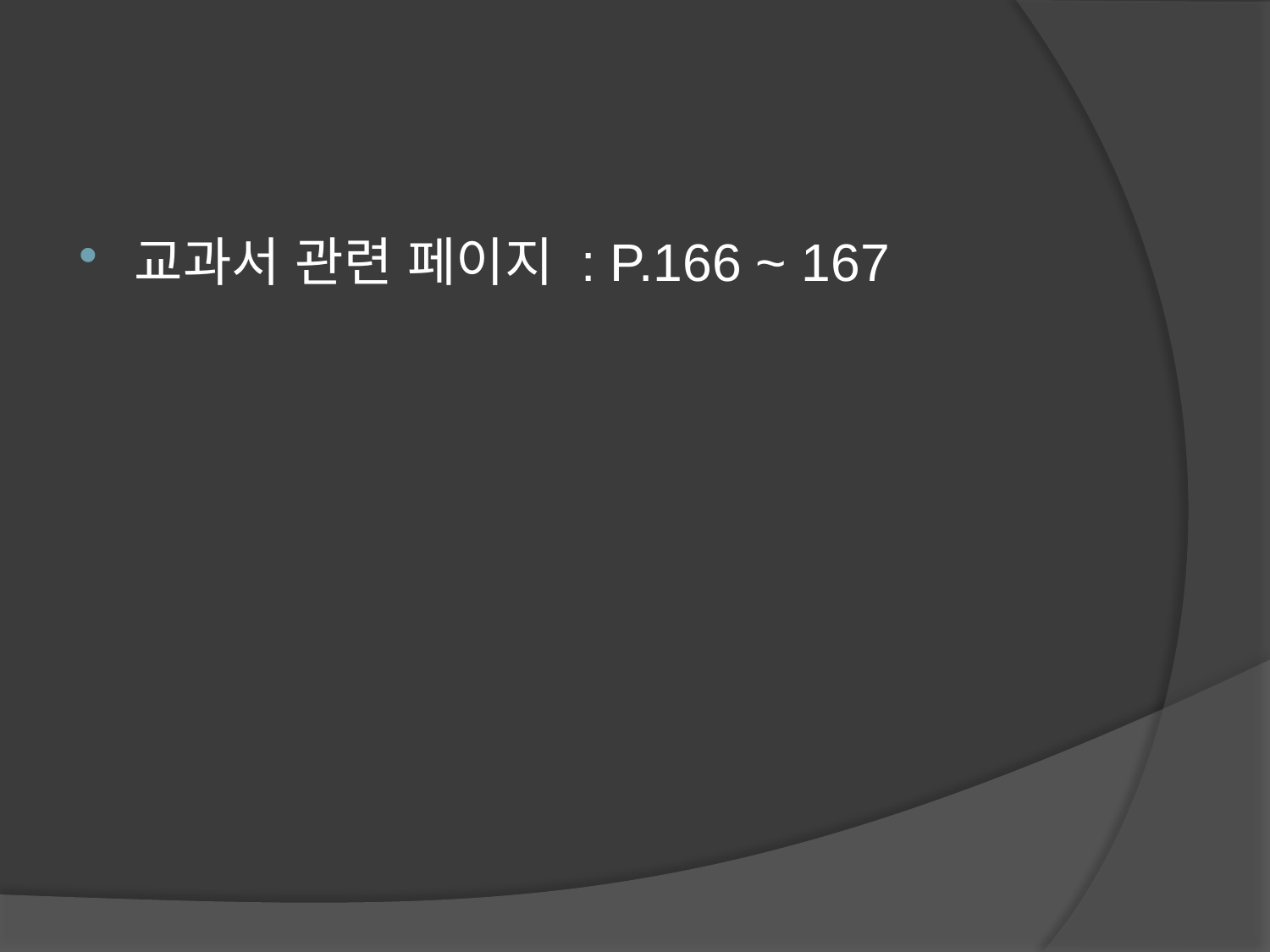

교과서 관련 페이지 : P.166 ~ 167